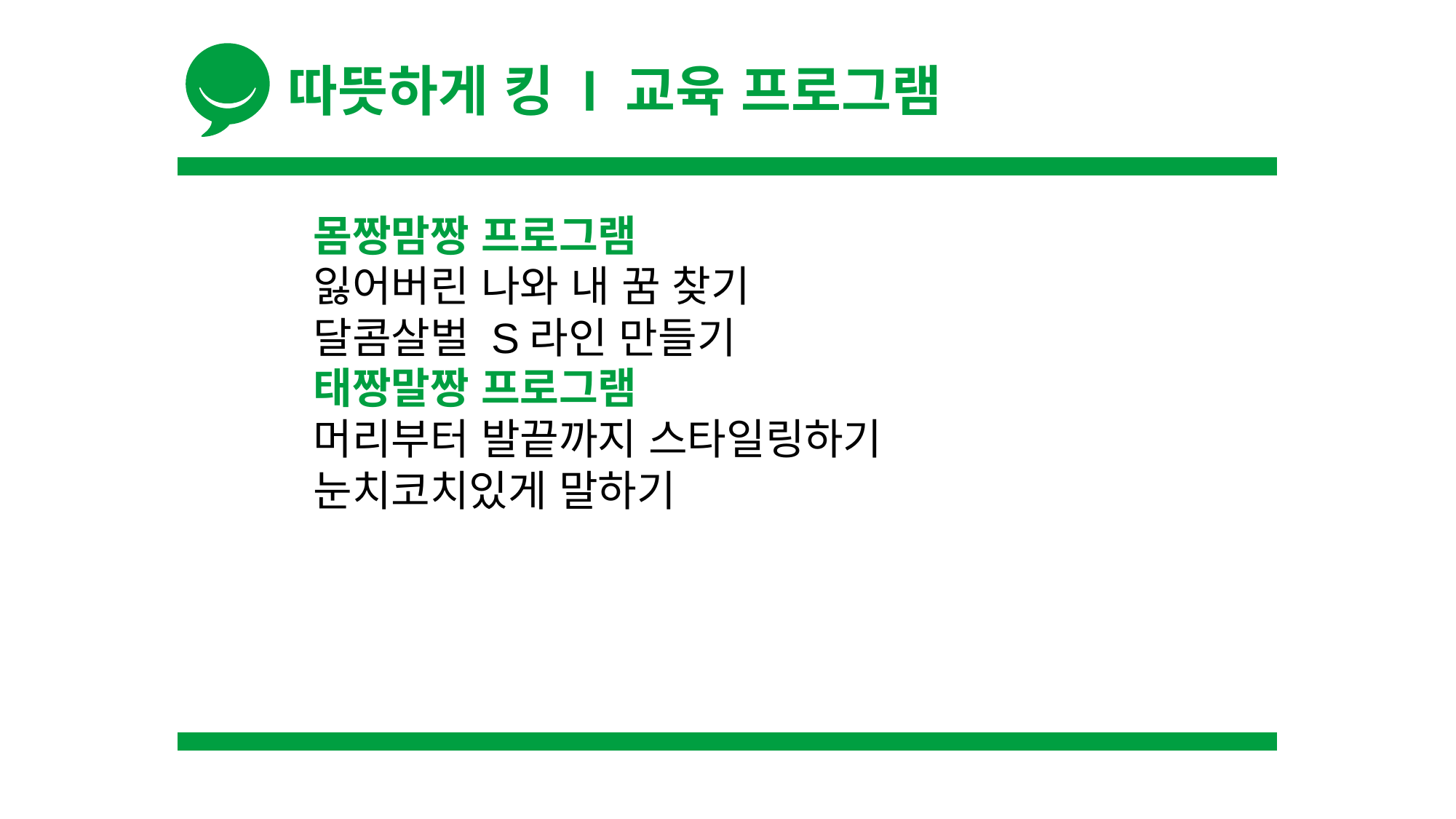

따뜻하게 킹 l 교육 프로그램
몸짱맘짱 프로그램
잃어버린 나와 내 꿈 찾기
달콤살벌 S라인 만들기
태짱말짱 프로그램
머리부터 발끝까지 스타일링하기
눈치코치있게 말하기